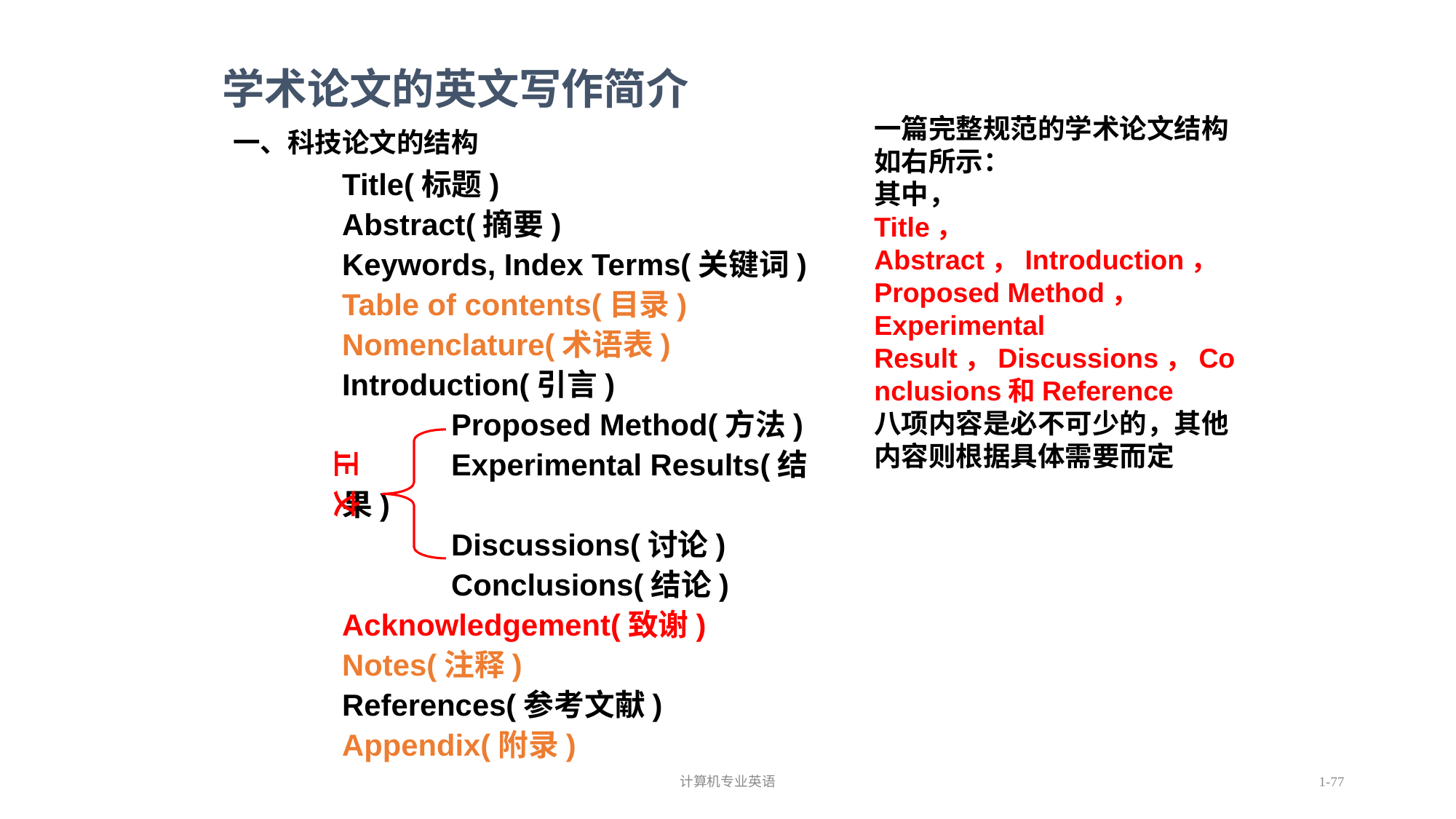

计算机专业英语
1-77
学术论文的英文写作简介
一篇完整规范的学术论文结构如右所示：
其中，
Title，
Abstract，Introduction，Proposed Method， Experimental Result，Discussions，Conclusions和Reference
八项内容是必不可少的，其他内容则根据具体需要而定
一、科技论文的结构
	Title(标题)
Abstract(摘要)
Keywords, Index Terms(关键词)
Table of contents(目录)
Nomenclature(术语表)
Introduction(引言)
	Proposed Method(方法)
	Experimental Results(结果)
	Discussions(讨论)
	Conclusions(结论)
Acknowledgement(致谢)
Notes(注释)
References(参考文献)
Appendix(附录)

正  文